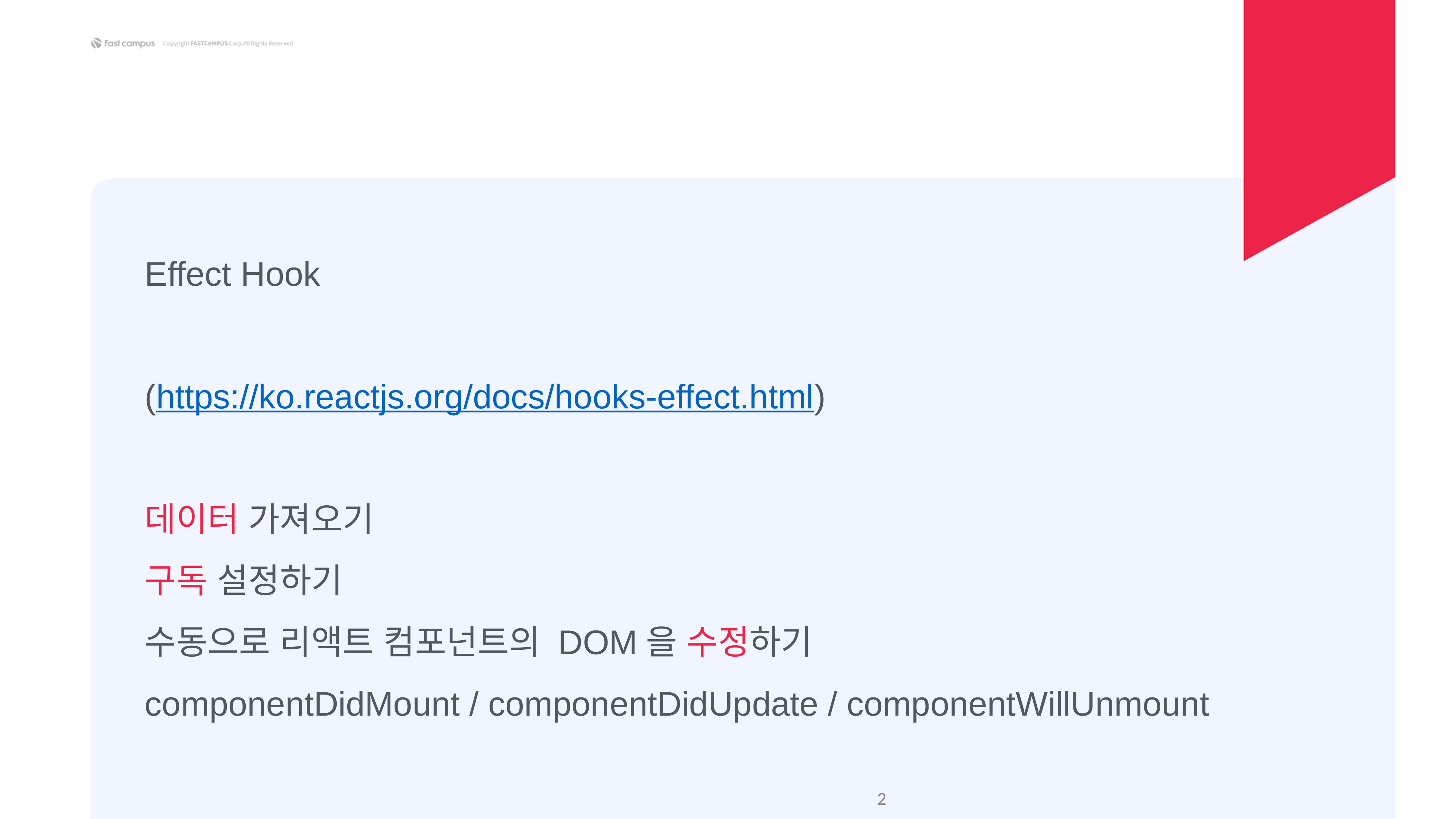

Effect Hook

(https://ko.reactjs.org/docs/hooks-effect.html)

데이터 가져오기
구독 설정하기
수동으로 리액트 컴포넌트의 DOM을 수정하기
componentDidMount / componentDidUpdate / componentWillUnmount
2